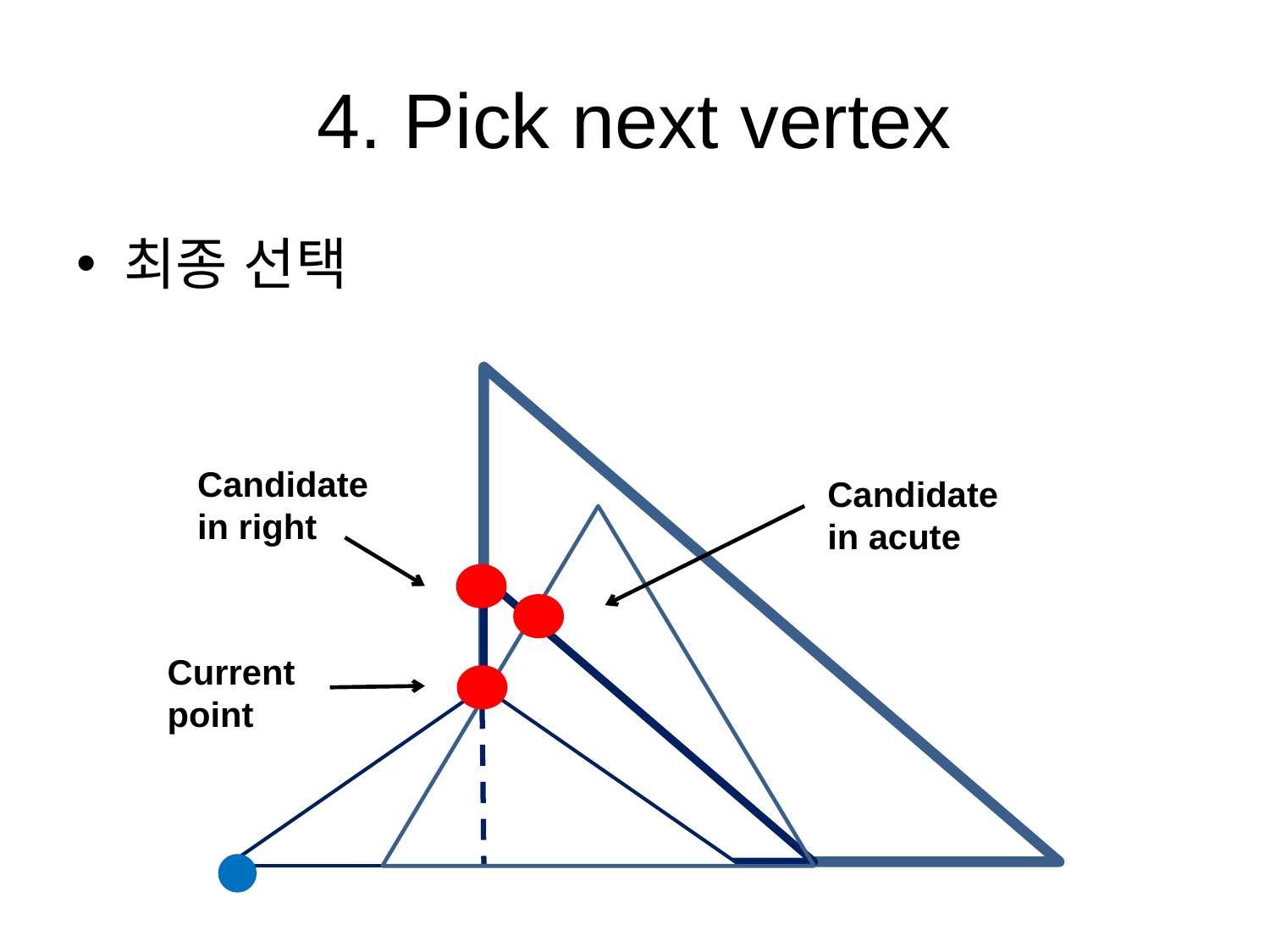

# 4. Pick next vertex
최종 선택

Candidate in right
Candidate in acute

Current point